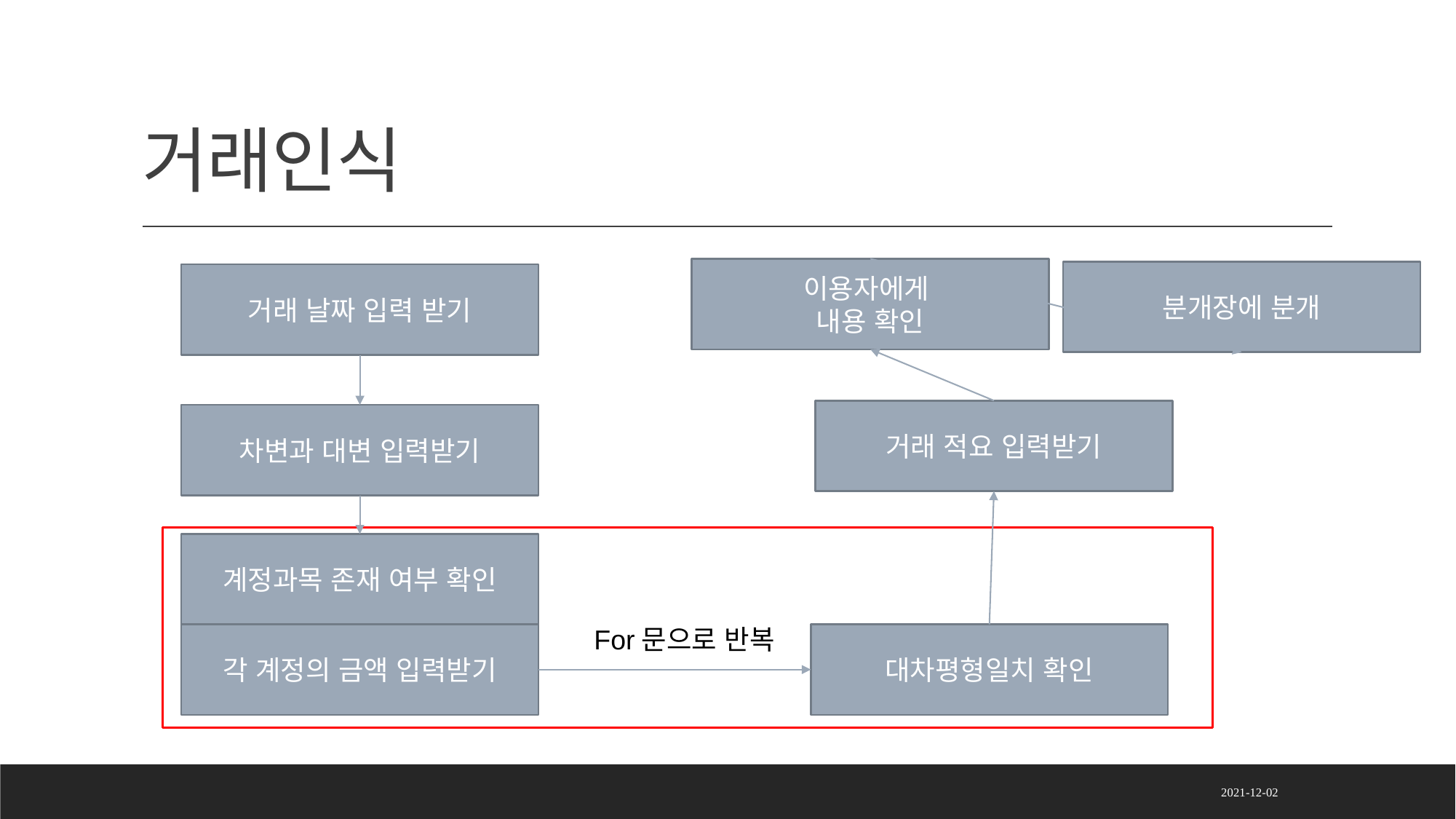

# 거래인식
이용자에게
내용 확인
분개장에 분개
거래 날짜 입력 받기
거래 적요 입력받기
차변과 대변 입력받기

계정과목 존재 여부 확인
For문으로 반복
각 계정의 금액 입력받기
대차평형일치 확인
2021-12-02